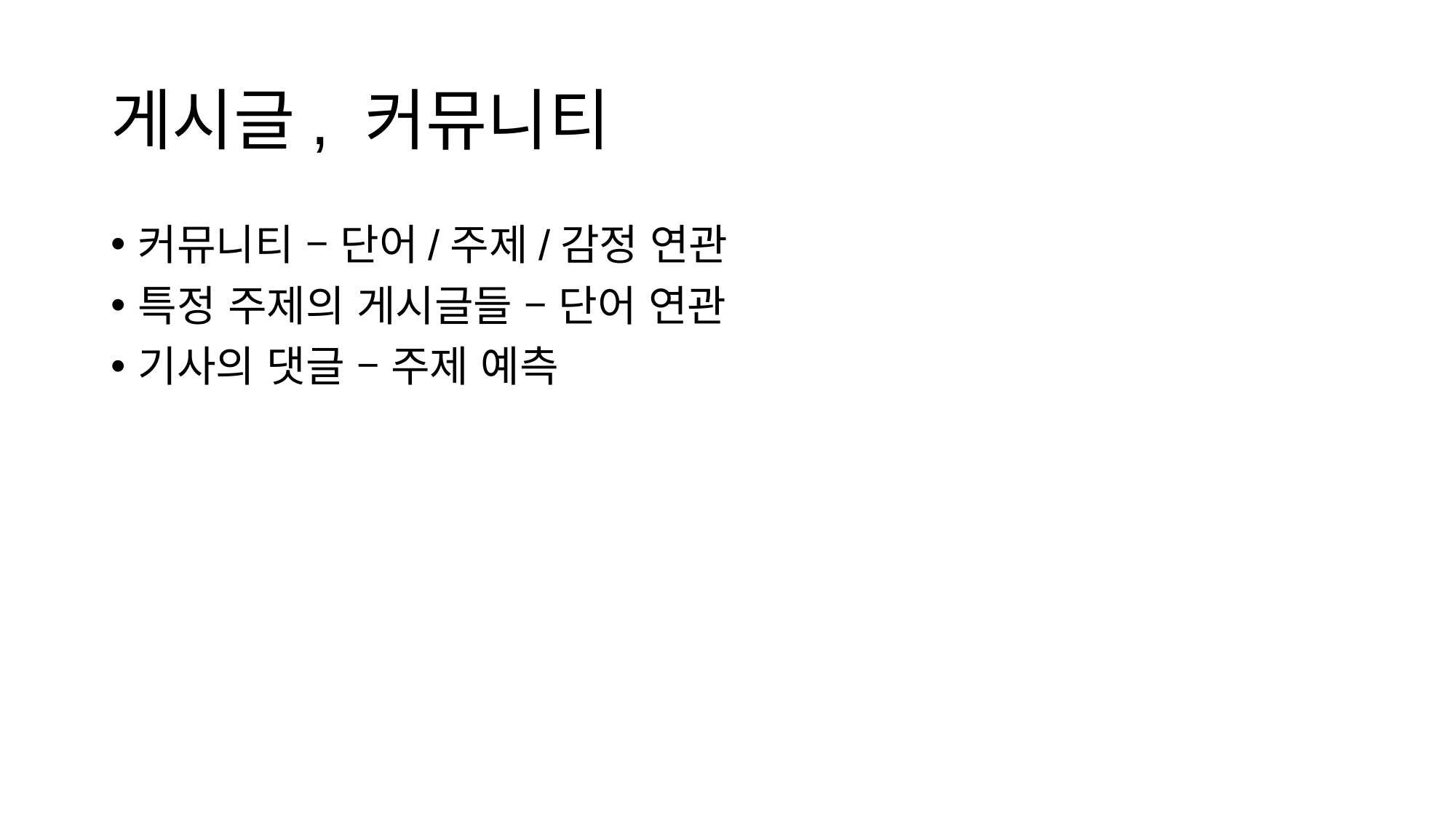

# 게시글, 커뮤니티
커뮤니티 – 단어/주제/감정 연관
특정 주제의 게시글들 – 단어 연관
기사의 댓글 – 주제 예측